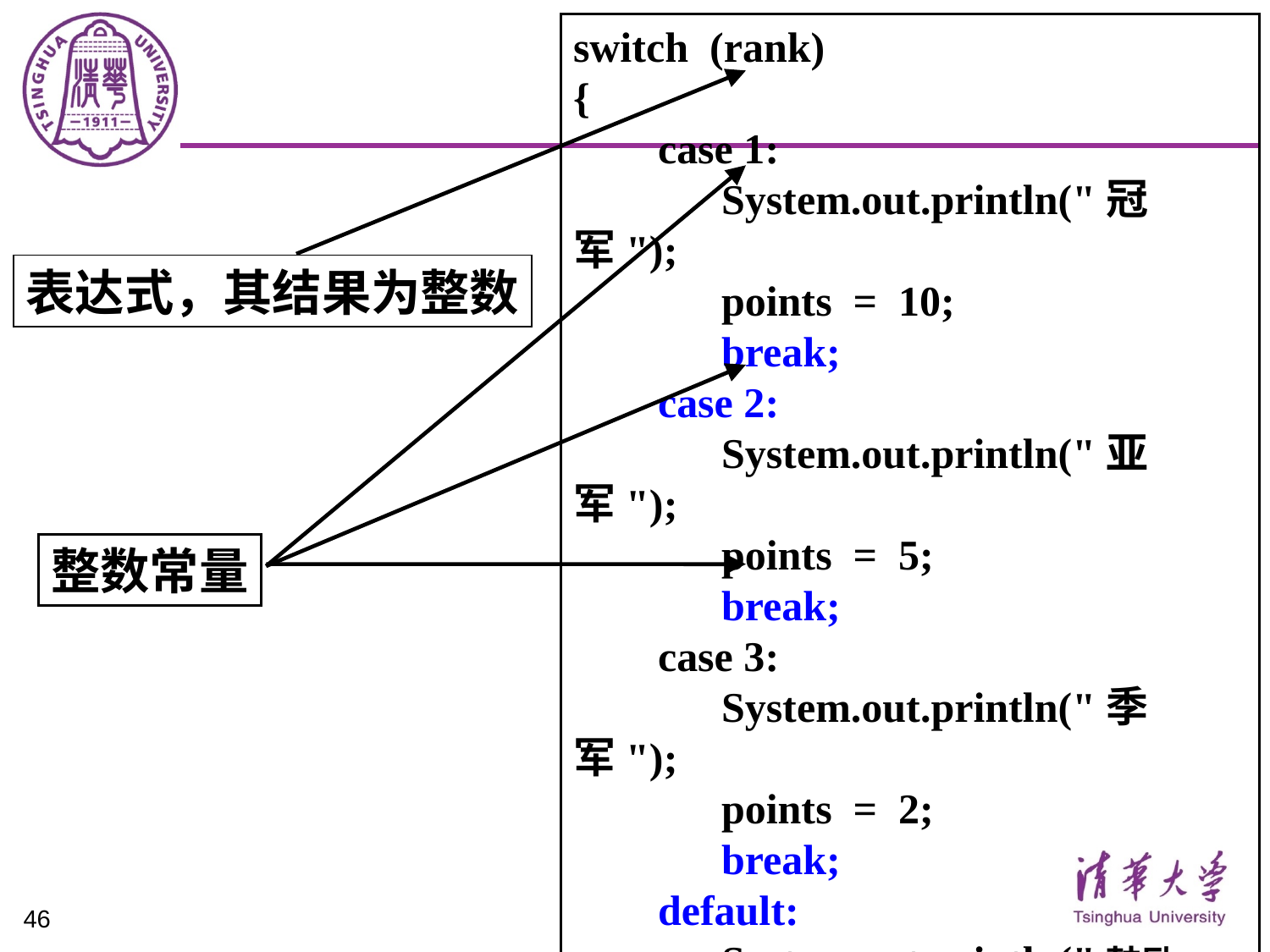

switch  (rank)
{
        case 1:
              System.out.println("冠军");
              points  =  10;
              break;
        case 2:
              System.out.println("亚军");
              points  =  5;
              break;
        case 3:
              System.out.println("季军");
              points  =  2;
              break;
        default:
              System.out.println("鼓励奖");
              points  =  1;
}

表达式，其结果为整数

整数常量

46